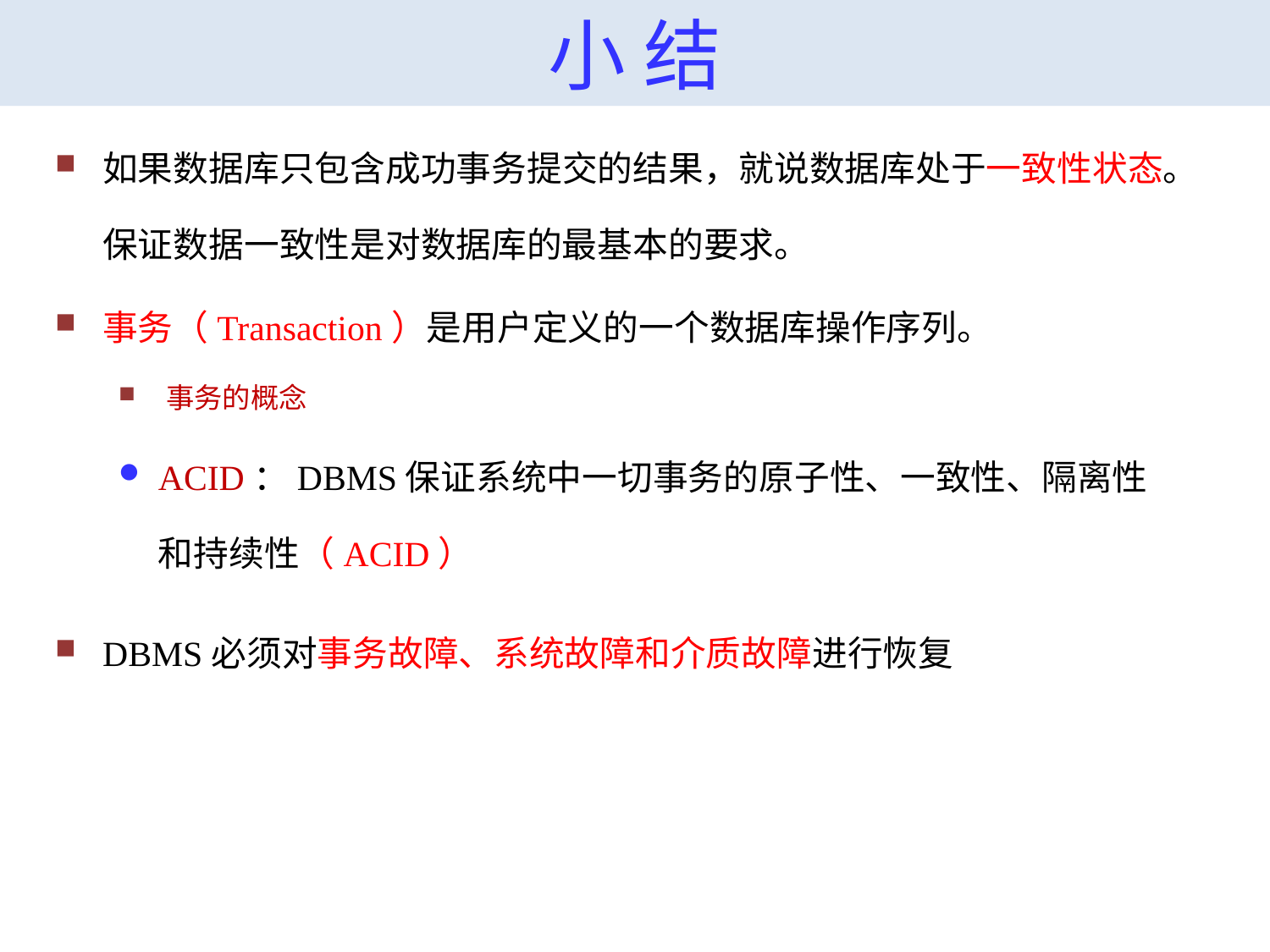

# 小 结
如果数据库只包含成功事务提交的结果，就说数据库处于一致性状态。保证数据一致性是对数据库的最基本的要求。
事务（Transaction）是用户定义的一个数据库操作序列。
事务的概念
ACID：DBMS保证系统中一切事务的原子性、一致性、隔离性和持续性（ACID）
DBMS必须对事务故障、系统故障和介质故障进行恢复